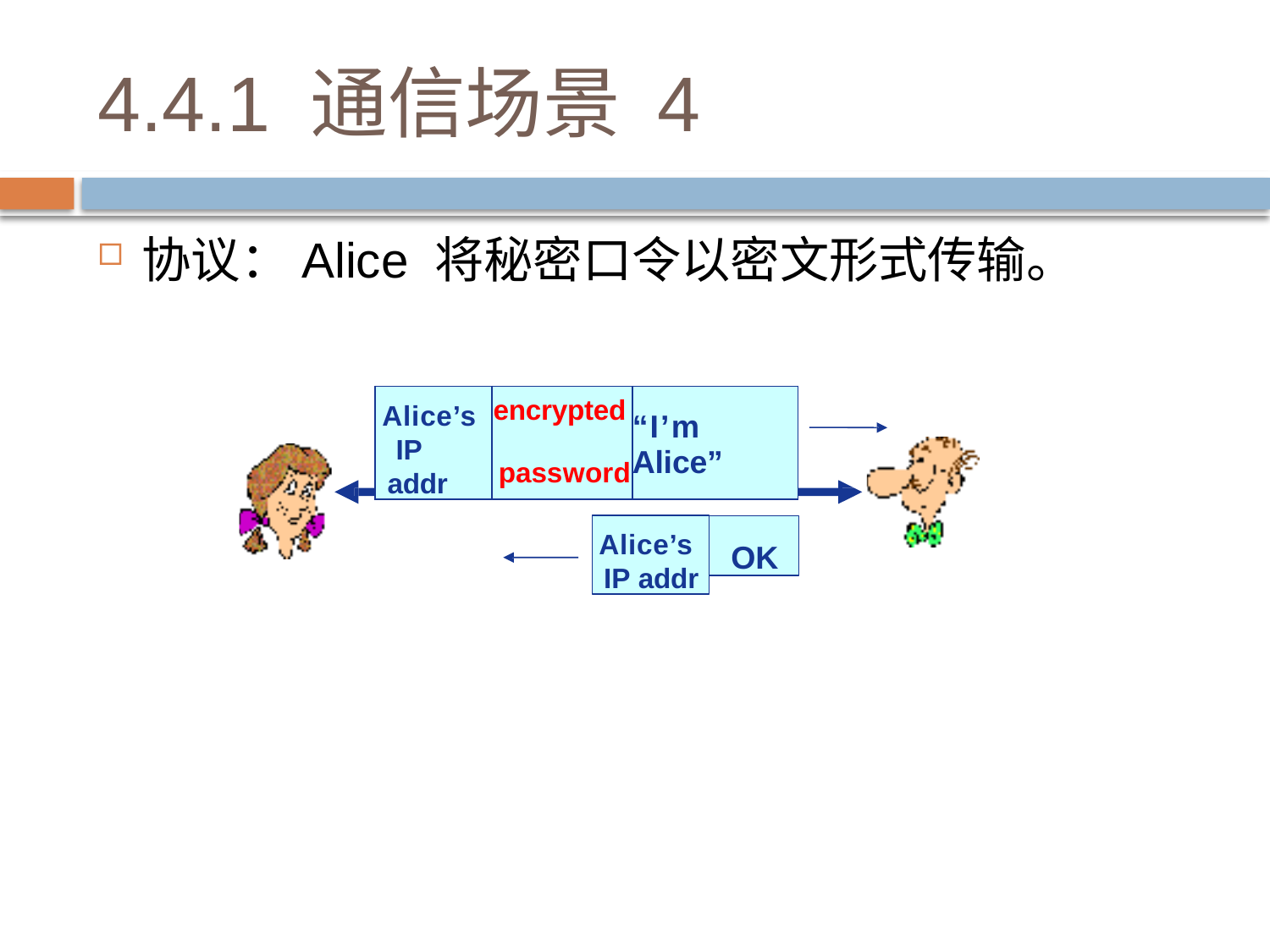

# 4.4.1 通信场景 4
协议：Alice 将秘密口令以密文形式传输。
| Alice’s IP addr | encrypted password | “I’m Alice” |
| --- | --- | --- |

Alice’s
IP addr
OK